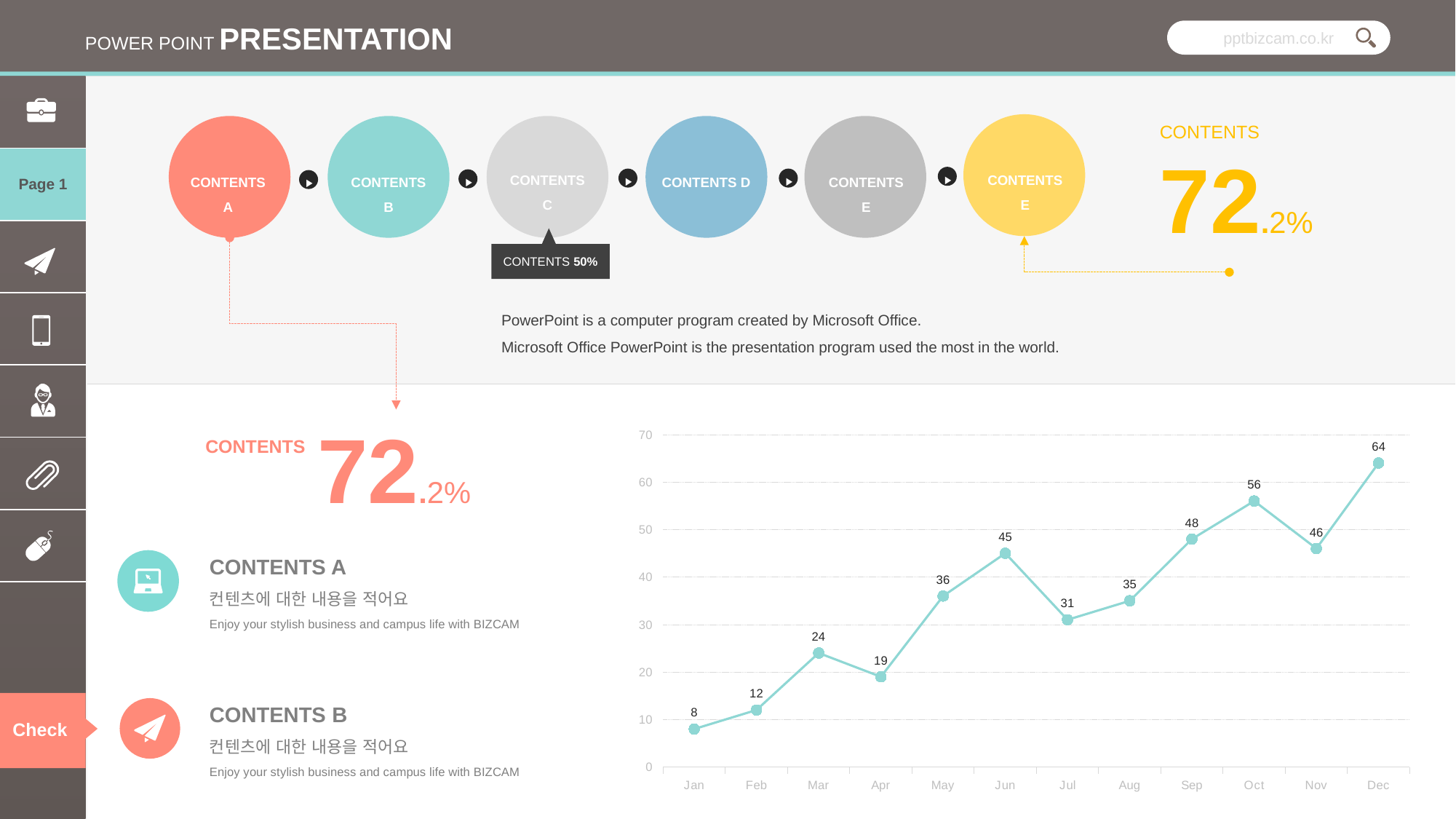

POWER POINT PRESENTATION
pptbizcam.co.kr

|  |
| --- |
| Page 1 |
|  |
|  |
|  |
|  |
|  |
|  |
CONTENTS
72.2%

CONTENTS C
CONTENTS E
CONTENTS A
CONTENTS B
CONTENTS D
CONTENTS E
▶

▶

▶

▶

▶

CONTENTS 50%

PowerPoint is a computer program created by Microsoft Office.
Microsoft Office PowerPoint is the presentation program used the most in the world.

|  |
| --- |
72.2%

### Chart

| Category | 수량 |
|---|---|
| Jan | 8.0 |
| Feb | 12.0 |
| Mar | 24.0 |
| Apr | 19.0 |
| May | 36.0 |
| Jun | 45.0 |
| Jul | 31.0 |
| Aug | 35.0 |
| Sep | 48.0 |
| Oct | 56.0 |
| Nov | 46.0 |
| Dec | 64.0 |
CONTENTS

CONTENTS A
컨텐츠에 대한 내용을 적어요
Enjoy your stylish business and campus life with BIZCAM

CONTENTS B
컨텐츠에 대한 내용을 적어요
Enjoy your stylish business and campus life with BIZCAM

Check